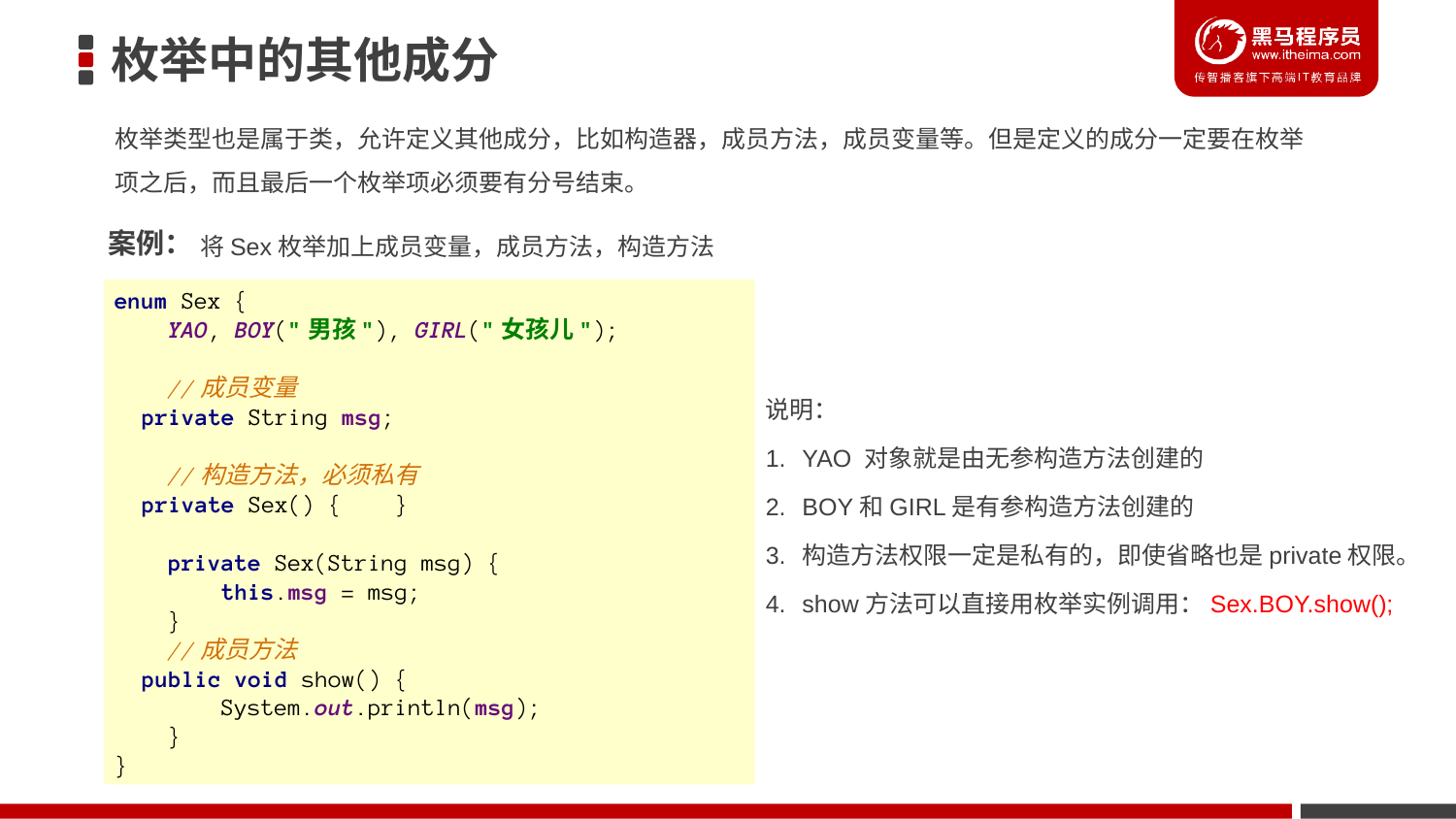

# 枚举中的其他成分
枚举类型也是属于类，允许定义其他成分，比如构造器，成员方法，成员变量等。但是定义的成分一定要在枚举项之后，而且最后一个枚举项必须要有分号结束。
案例：
将Sex枚举加上成员变量，成员方法，构造方法
enum Sex {
    YAO, BOY("男孩"), GIRL("女孩儿");
    //成员变量
    private String msg;
    //构造方法，必须私有
    private Sex() {    }
    private Sex(String msg) {
        this.msg = msg;
    }
    //成员方法
    public void show() {
        System.out.println(msg);
    }
}
说明：
YAO 对象就是由无参构造方法创建的
BOY和GIRL是有参构造方法创建的
构造方法权限一定是私有的，即使省略也是private权限。
show方法可以直接用枚举实例调用：Sex.BOY.show();